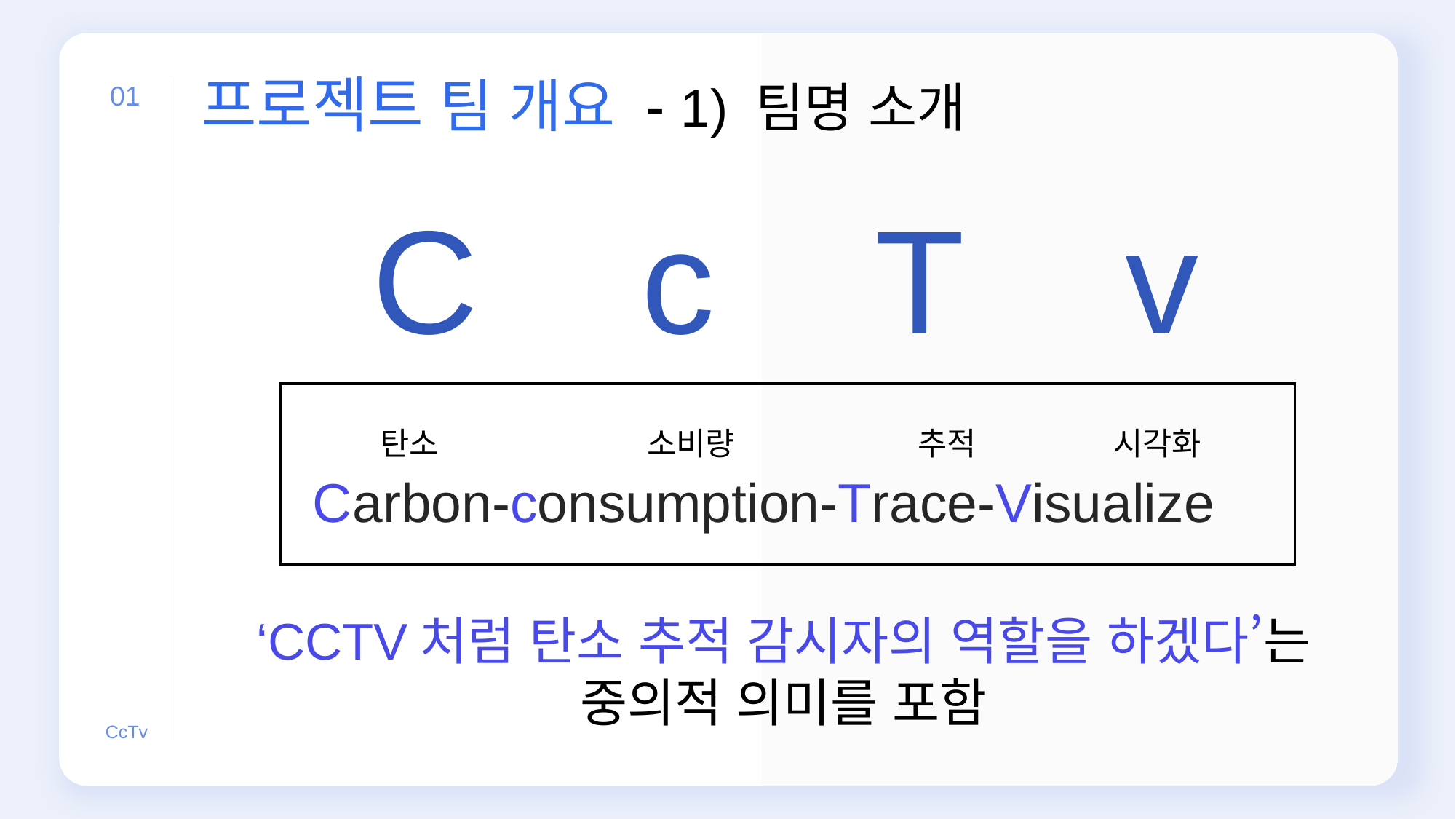

프로젝트 팀 개요 - 1) 팀명 소개
01
C    c    T    v

탄소
소비량
추적
시각화
Carbon-consumption-Trace-Visualize
‘CCTV처럼 탄소 추적 감시자의 역할을 하겠다’는
중의적 의미를 포함
CcTv